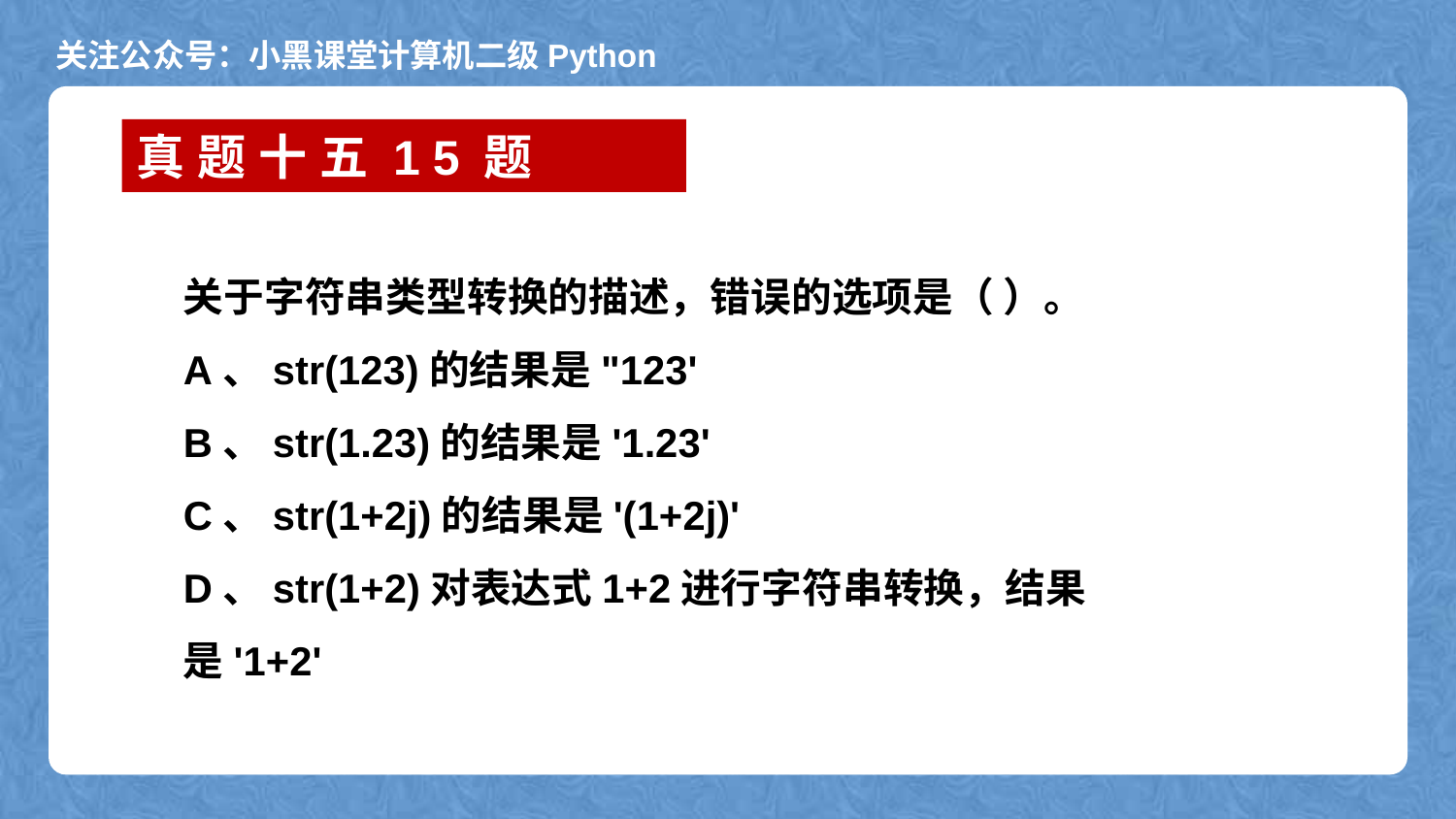

真题十五15题
关于字符串类型转换的描述，错误的选项是（ ）。
A、str(123)的结果是"123'
B、str(1.23)的结果是'1.23'
C、str(1+2j)的结果是'(1+2j)'
D、str(1+2)对表达式1+2进行字符串转换，结果是'1+2'